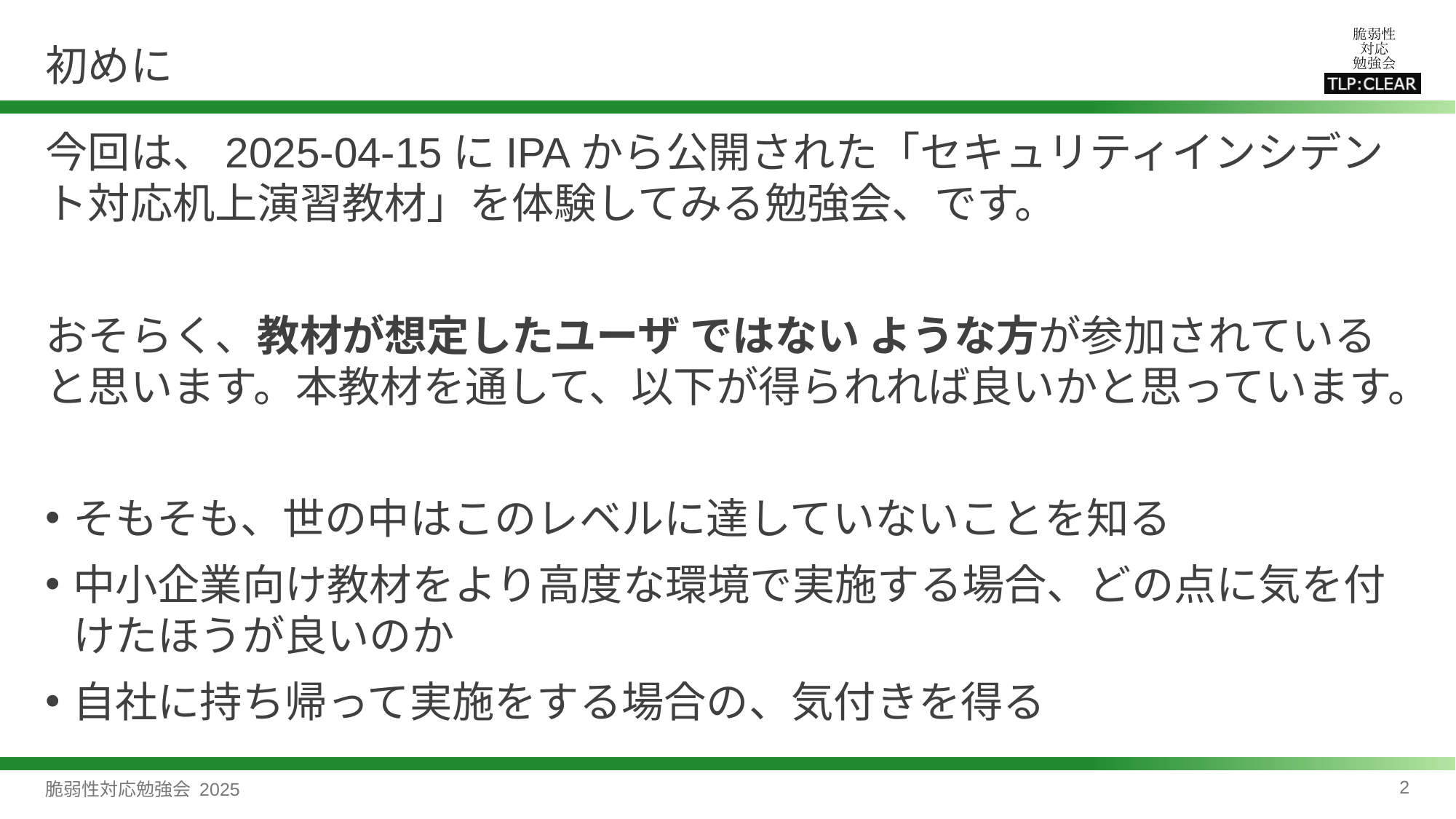

# 初めに
今回は、2025-04-15にIPAから公開された「セキュリティインシデント対応机上演習教材」を体験してみる勉強会、です。

おそらく、教材が想定したユーザ ではない ような方が参加されていると思います。本教材を通して、以下が得られれば良いかと思っています。

そもそも、世の中はこのレベルに達していないことを知る
中小企業向け教材をより高度な環境で実施する場合、どの点に気を付けたほうが良いのか
自社に持ち帰って実施をする場合の、気付きを得る
2
脆弱性対応勉強会 2025